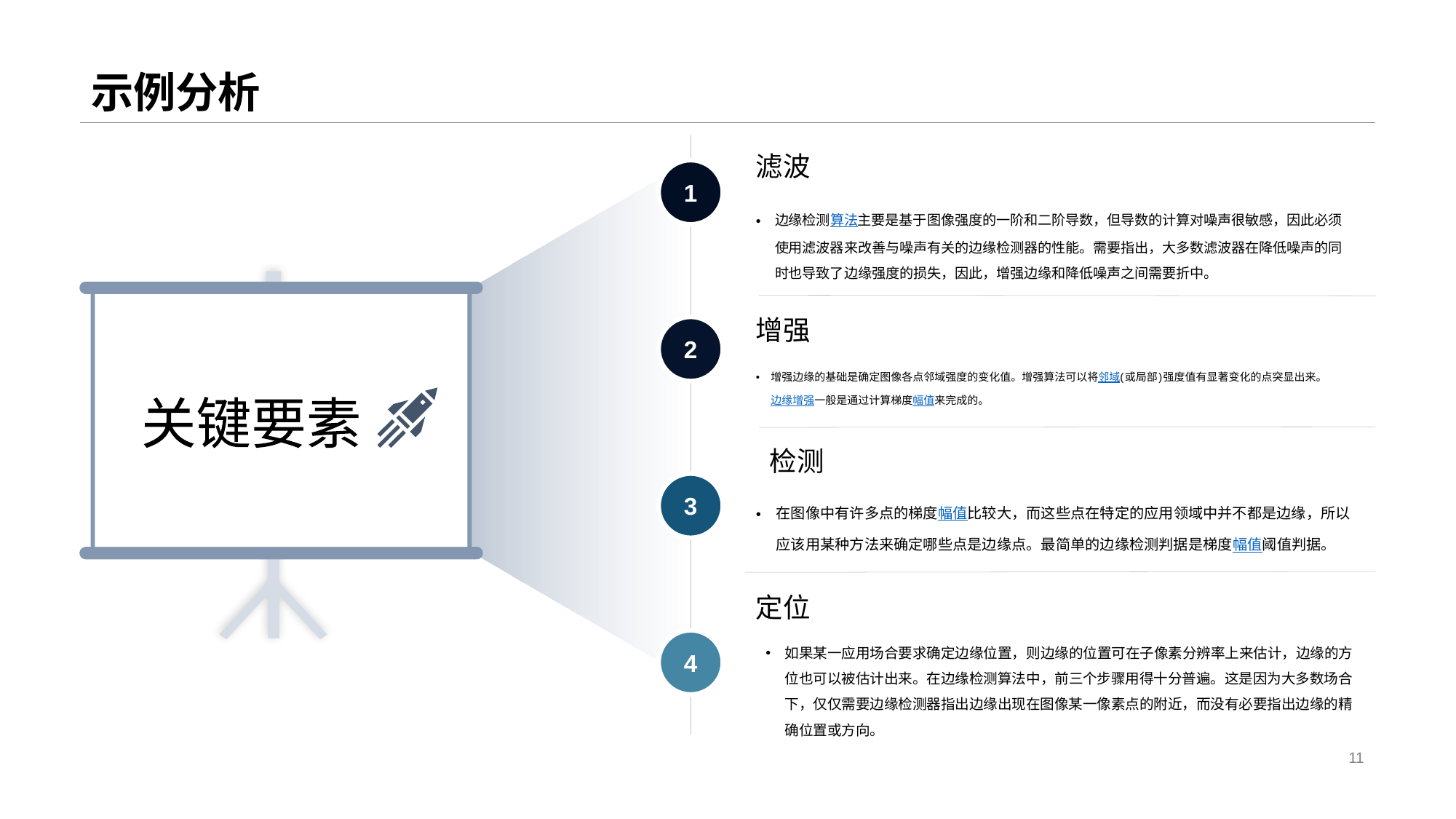

# 示例分析
滤波
1
边缘检测算法主要是基于图像强度的一阶和二阶导数，但导数的计算对噪声很敏感，因此必须使用滤波器来改善与噪声有关的边缘检测器的性能。需要指出，大多数滤波器在降低噪声的同时也导致了边缘强度的损失，因此，增强边缘和降低噪声之间需要折中。

增强
2
增强边缘的基础是确定图像各点邻域强度的变化值。增强算法可以将邻域(或局部)强度值有显著变化的点突显出来。边缘增强一般是通过计算梯度幅值来完成的。

关键要素
检测
3
在图像中有许多点的梯度幅值比较大，而这些点在特定的应用领域中并不都是边缘，所以应该用某种方法来确定哪些点是边缘点。最简单的边缘检测判据是梯度幅值阈值判据。
定位
4
如果某一应用场合要求确定边缘位置，则边缘的位置可在子像素分辨率上来估计，边缘的方位也可以被估计出来。在边缘检测算法中，前三个步骤用得十分普遍。这是因为大多数场合下，仅仅需要边缘检测器指出边缘出现在图像某一像素点的附近，而没有必要指出边缘的精确位置或方向。
11